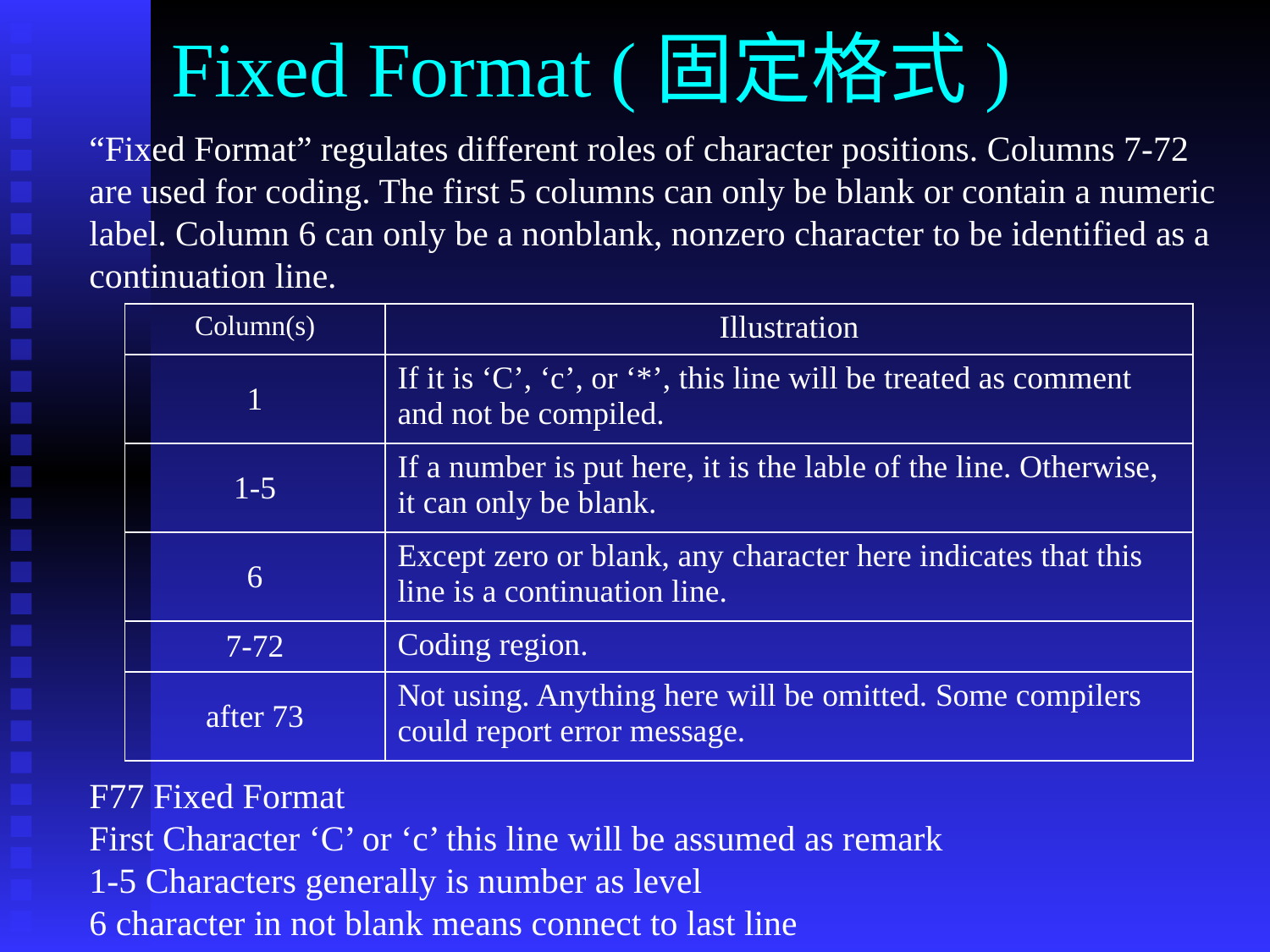

Fixed Format (固定格式)
“Fixed Format” regulates different roles of character positions. Columns 7-72 are used for coding. The first 5 columns can only be blank or contain a numeric label. Column 6 can only be a nonblank, nonzero character to be identified as a  continuation line.
| Column(s) | Illustration |
| --- | --- |
| 1 | If it is ‘C’, ‘c’, or ‘\*’, this line will be treated as comment and not be compiled. |
| 1-5 | If a number is put here, it is the lable of the line. Otherwise, it can only be blank. |
| 6 | Except zero or blank, any character here indicates that this line is a continuation line. |
| 7-72 | Coding region. |
| after 73 | Not using. Anything here will be omitted. Some compilers could report error message. |
F77 Fixed Format
First Character ‘C’ or ‘c’ this line will be assumed as remark
1-5 Characters generally is number as level
6 character in not blank means connect to last line